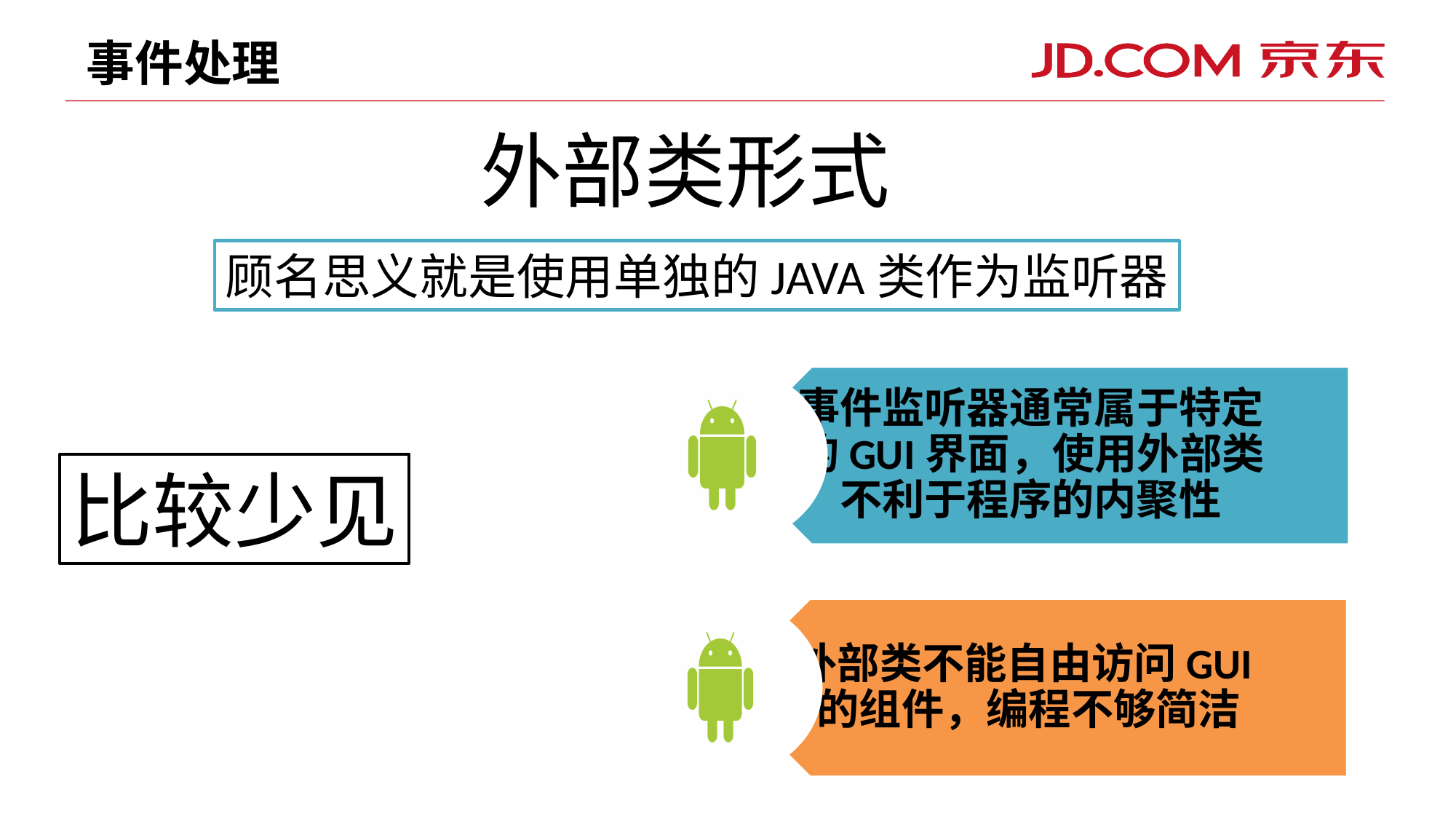

事件处理
外部类形式
顾名思义就是使用单独的JAVA类作为监听器
事件监听器通常属于特定的GUI界面，使用外部类不利于程序的内聚性
外部类不能自由访问GUI的组件，编程不够简洁
比较少见